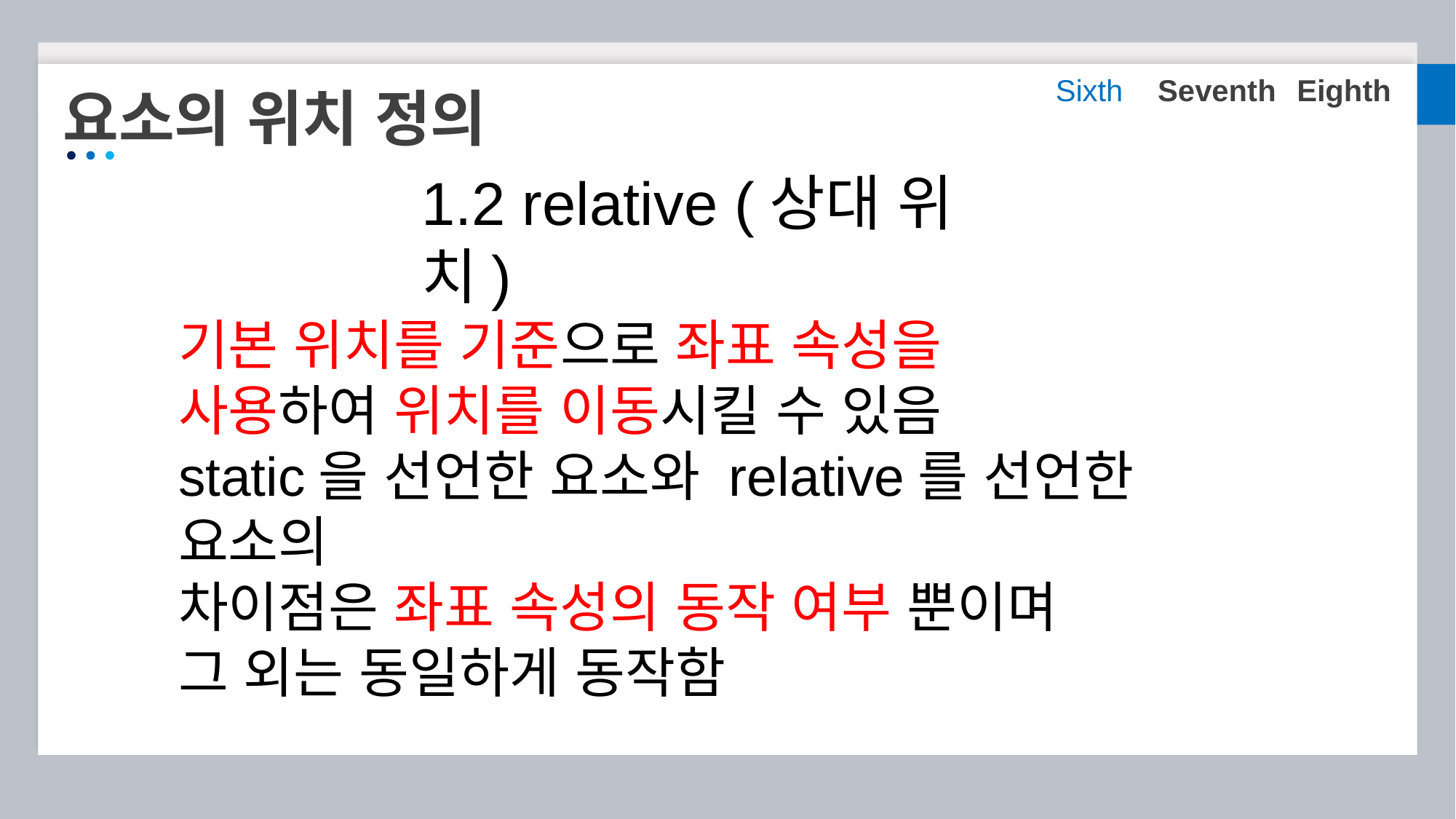

Sixth
Seventh
Eighth
요소의 위치 정의

1.2 relative (상대 위치)
기본 위치를 기준으로 좌표 속성을
사용하여 위치를 이동시킬 수 있음
static을 선언한 요소와 relative를 선언한 요소의
차이점은 좌표 속성의 동작 여부 뿐이며
그 외는 동일하게 동작함